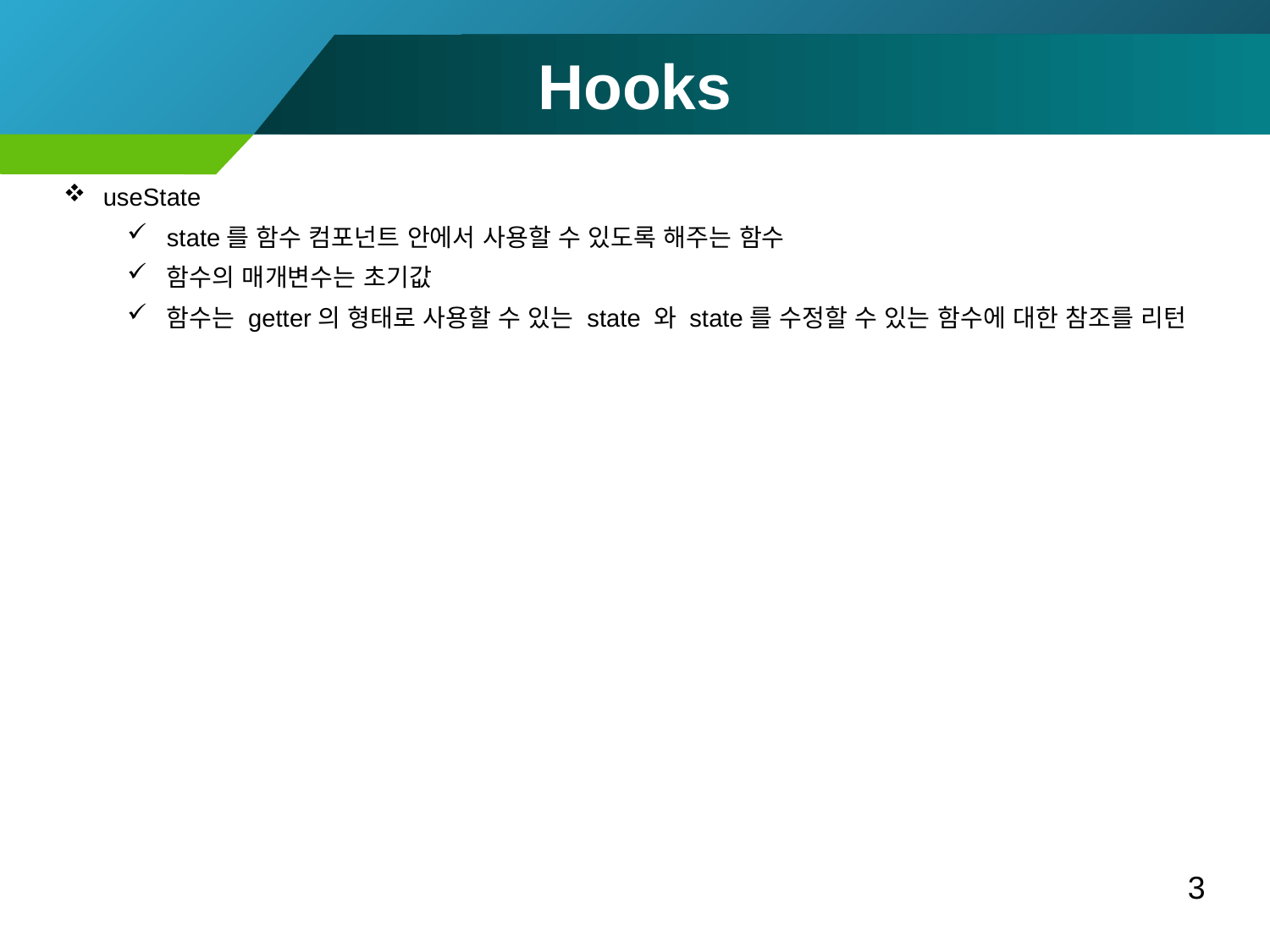

Hooks
useState
state를 함수 컴포넌트 안에서 사용할 수 있도록 해주는 함수
함수의 매개변수는 초기값
함수는 getter의 형태로 사용할 수 있는 state 와 state를 수정할 수 있는 함수에 대한 참조를 리턴

3